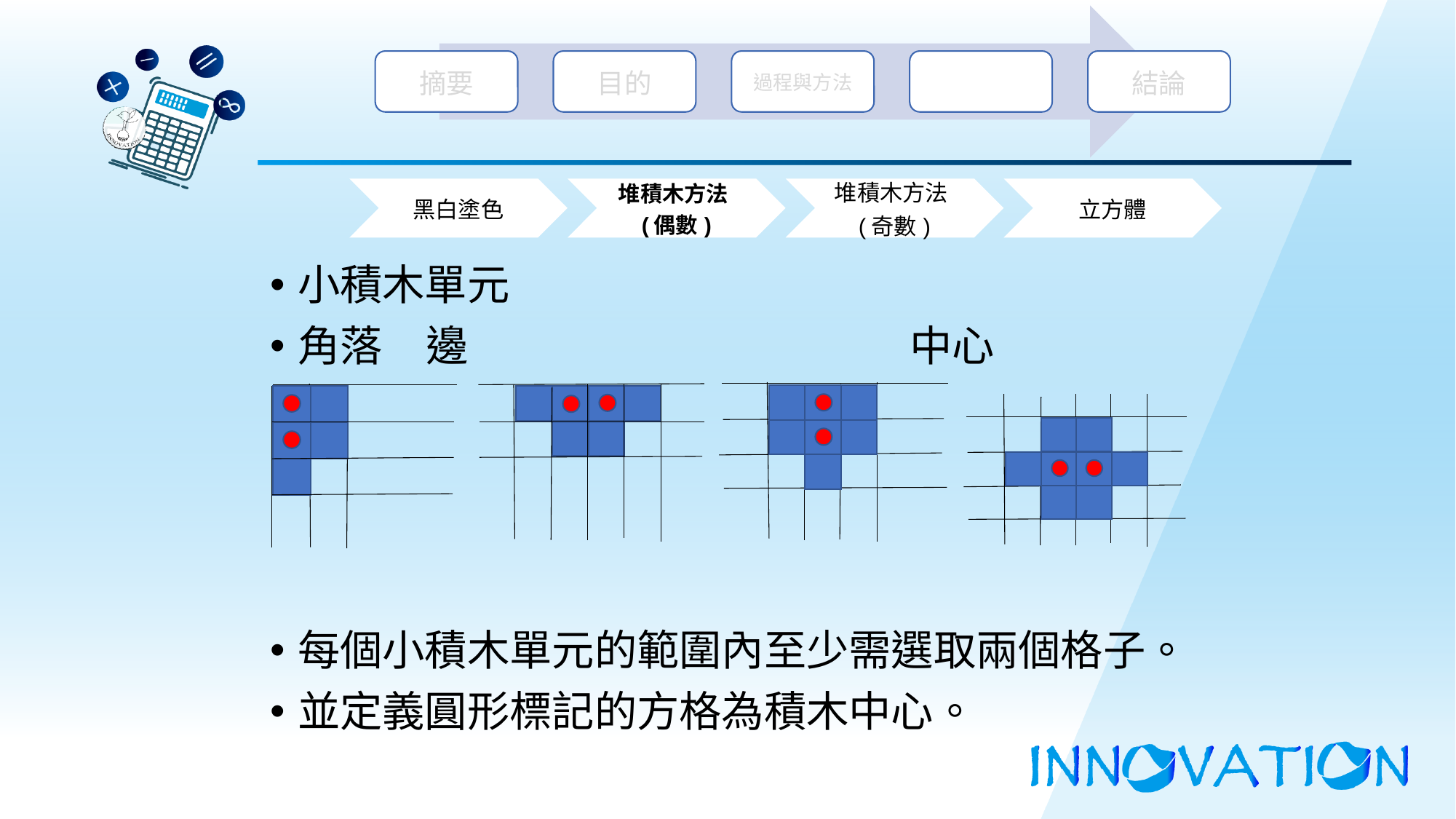

摘要
目的
結果
結論
過程與方法
堆積木方法(偶數)
立方體
黑白塗色
堆積木方法(奇數)
小積木單元
角落 	  邊  				       中心

每個小積木單元的範圍內至少需選取兩個格子。
並定義圓形標記的方格為積木中心。